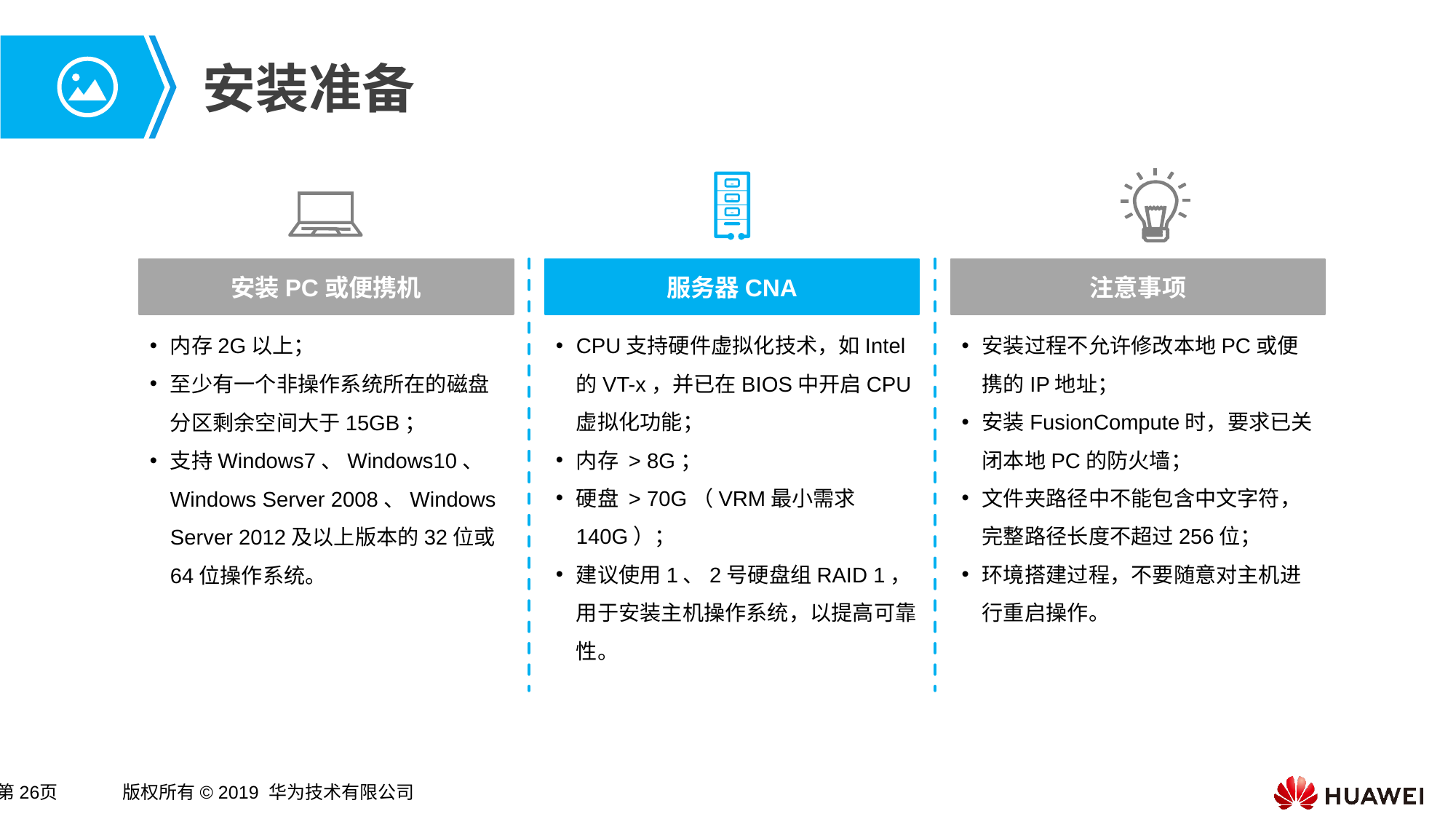

# 安装准备

安装PC或便携机
服务器CNA
注意事项
内存2G以上；
至少有一个非操作系统所在的磁盘分区剩余空间大于15GB；
支持Windows7、Windows10、Windows Server 2008、Windows Server 2012及以上版本的32位或64位操作系统。
CPU支持硬件虚拟化技术，如Intel的VT-x，并已在BIOS中开启CPU虚拟化功能；
内存 > 8G；
硬盘 > 70G（VRM最小需求140G）；
建议使用1、2号硬盘组RAID 1，用于安装主机操作系统，以提高可靠性。

安装过程不允许修改本地PC或便携的IP地址；
安装FusionCompute时，要求已关闭本地PC的防火墙；
文件夹路径中不能包含中文字符，完整路径长度不超过256位；
环境搭建过程，不要随意对主机进行重启操作。